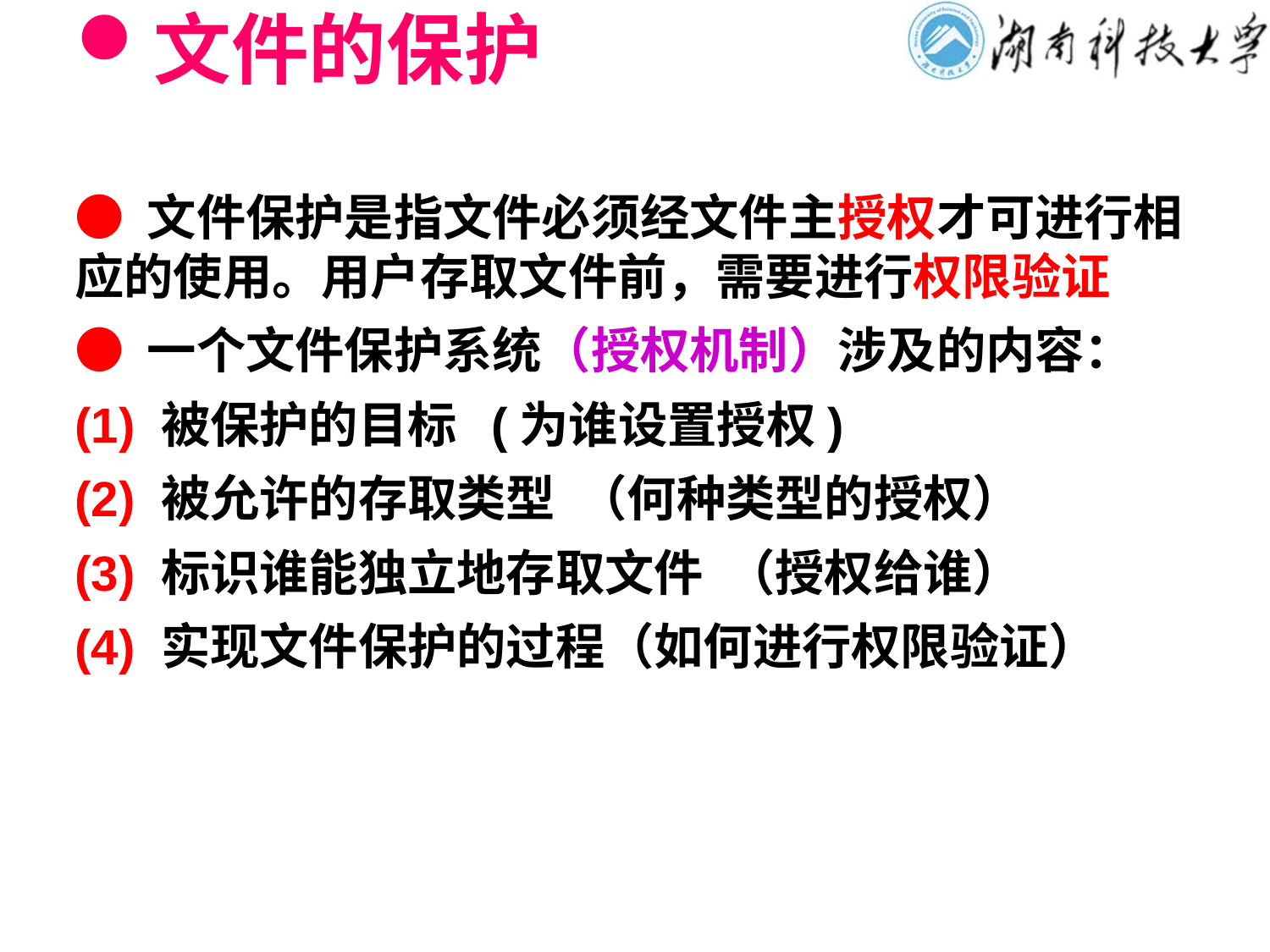

# 文件的保护
● 文件保护是指文件必须经文件主授权才可进行相应的使用。用户存取文件前，需要进行权限验证
● 一个文件保护系统（授权机制）涉及的内容：
(1) 被保护的目标  (为谁设置授权)
(2) 被允许的存取类型  （何种类型的授权）
(3) 标识谁能独立地存取文件  （授权给谁）
(4) 实现文件保护的过程（如何进行权限验证）